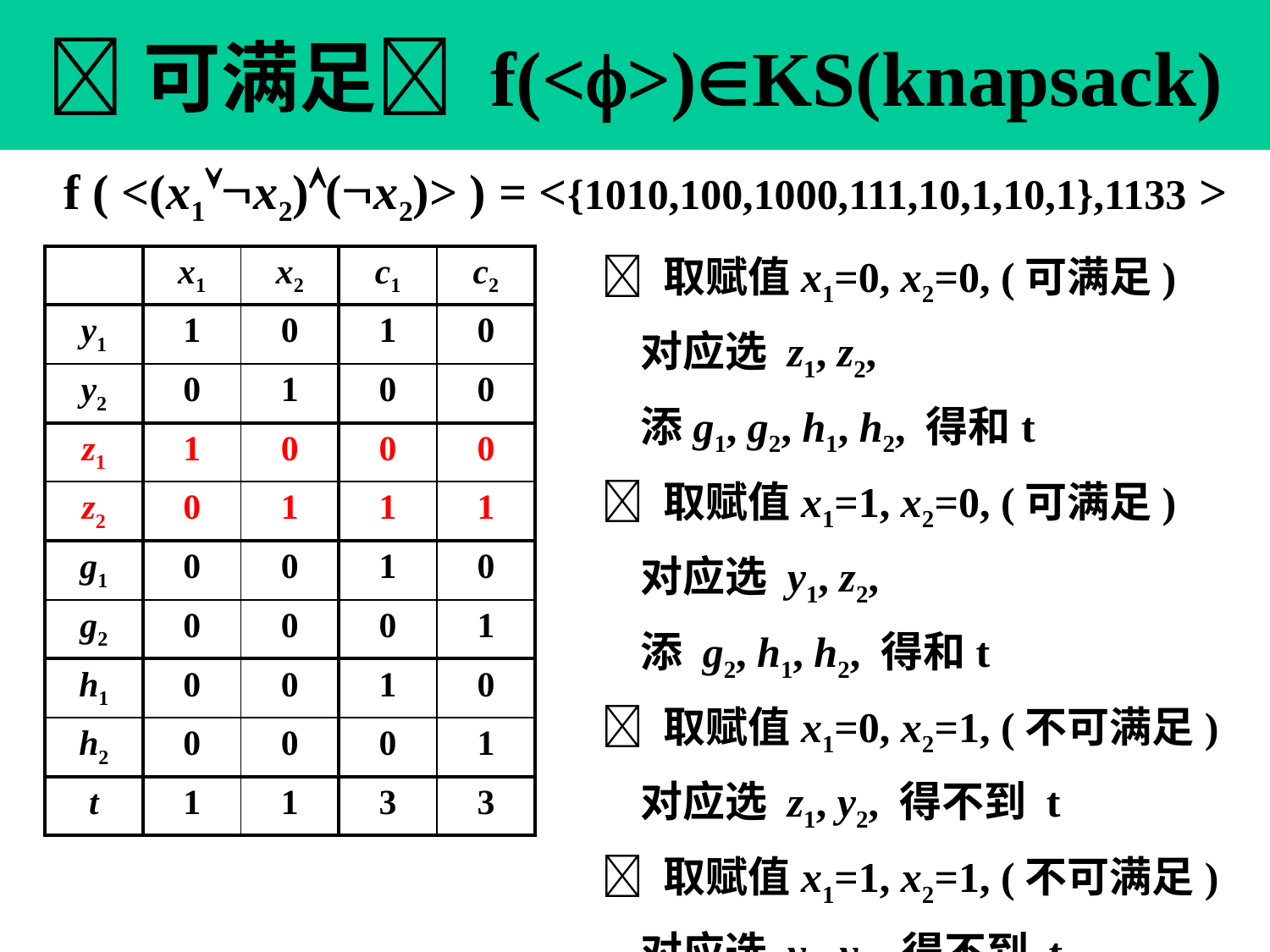

# φ可满足⇔ f(<φ>)∈KS(knapsack)
f ( <(x1∨¬x2)∧(¬x2)> ) = <{1010,100,1000,111,10,1,10,1},1133 >
• 取赋值x1=0, x2=0, (可满足)
   对应选 z1, z2,
   添g1, g2, h1, h2, 得和t
• 取赋值x1=1, x2=0, (可满足)
   对应选 y1, z2,
   添 g2, h1, h2, 得和t
• 取赋值x1=0, x2=1, (不可满足)
   对应选 z1, y2, 得不到 t
• 取赋值x1=1, x2=1, (不可满足)
   对应选 y1, y2, 得不到 t
|  | x1 | x2 | c1 | c2 |
| --- | --- | --- | --- | --- |
| y1 | 1 | 0 | 1 | 0 |
| y2 | 0 | 1 | 0 | 0 |
| z1 | 1 | 0 | 0 | 0 |
| z2 | 0 | 1 | 1 | 1 |
| g1 | 0 | 0 | 1 | 0 |
| g2 | 0 | 0 | 0 | 1 |
| h1 | 0 | 0 | 1 | 0 |
| h2 | 0 | 0 | 0 | 1 |
| t | 1 | 1 | 3 | 3 |